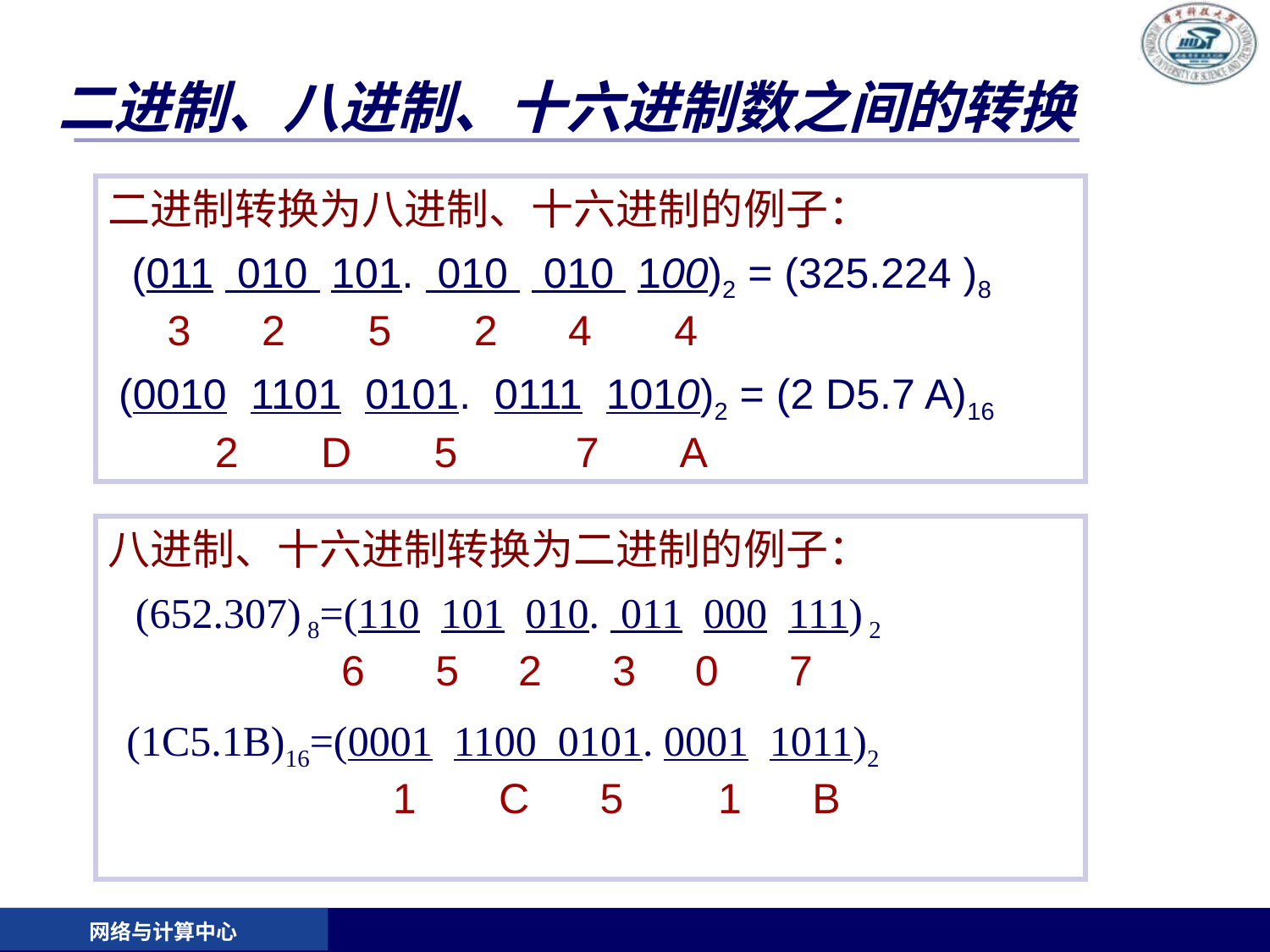

# 二进制、八进制、十六进制数之间的转换
二进制转换为八进制、十六进制的例子：
  (011  010  101.  010   010  100)2 = (325.224 )8
     3      2       5       2      4       4
 (0010  1101  0101.  0111  1010)2 = (2 D5.7 A)16
         2       D       5          7       A
八进制、十六进制转换为二进制的例子：
   (652.307) 8=(110  101  010.  011  000  111) 2
                                      6      5     2      3     0      7
   (1C5.1B)16=(0001  1100  0101. 0001  1011)2
                        1       C      5        1      B

网络与计算中心